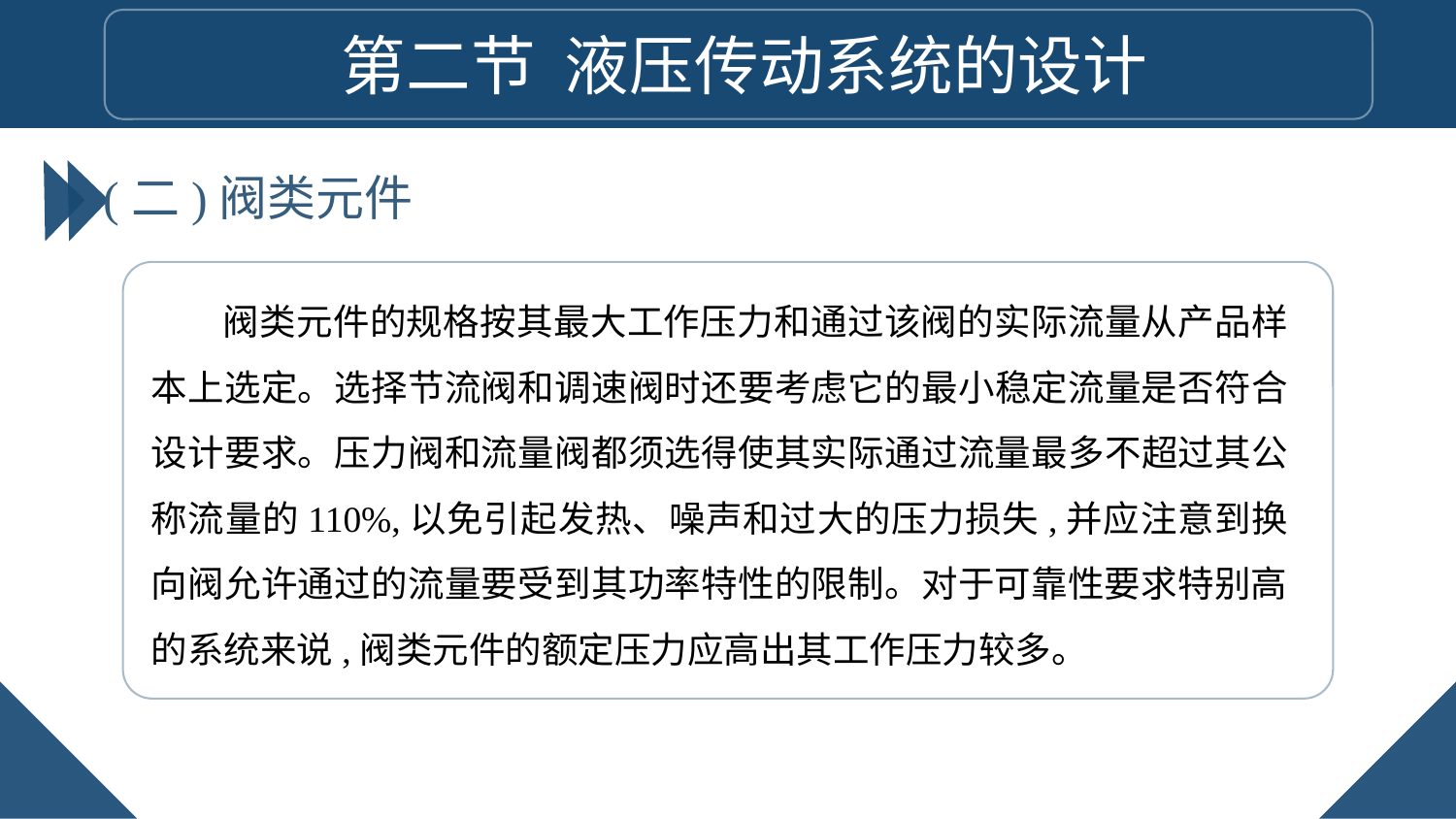

第二节  液压传动系统的设计

(二)阀类元件

阀类元件的规格按其最大工作压力和通过该阀的实际流量从产品样本上选定。选择节流阀和调速阀时还要考虑它的最小稳定流量是否符合设计要求。压力阀和流量阀都须选得使其实际通过流量最多不超过其公称流量的110%,以免引起发热、噪声和过大的压力损失,并应注意到换向阀允许通过的流量要受到其功率特性的限制。对于可靠性要求特别高的系统来说,阀类元件的额定压力应高出其工作压力较多。